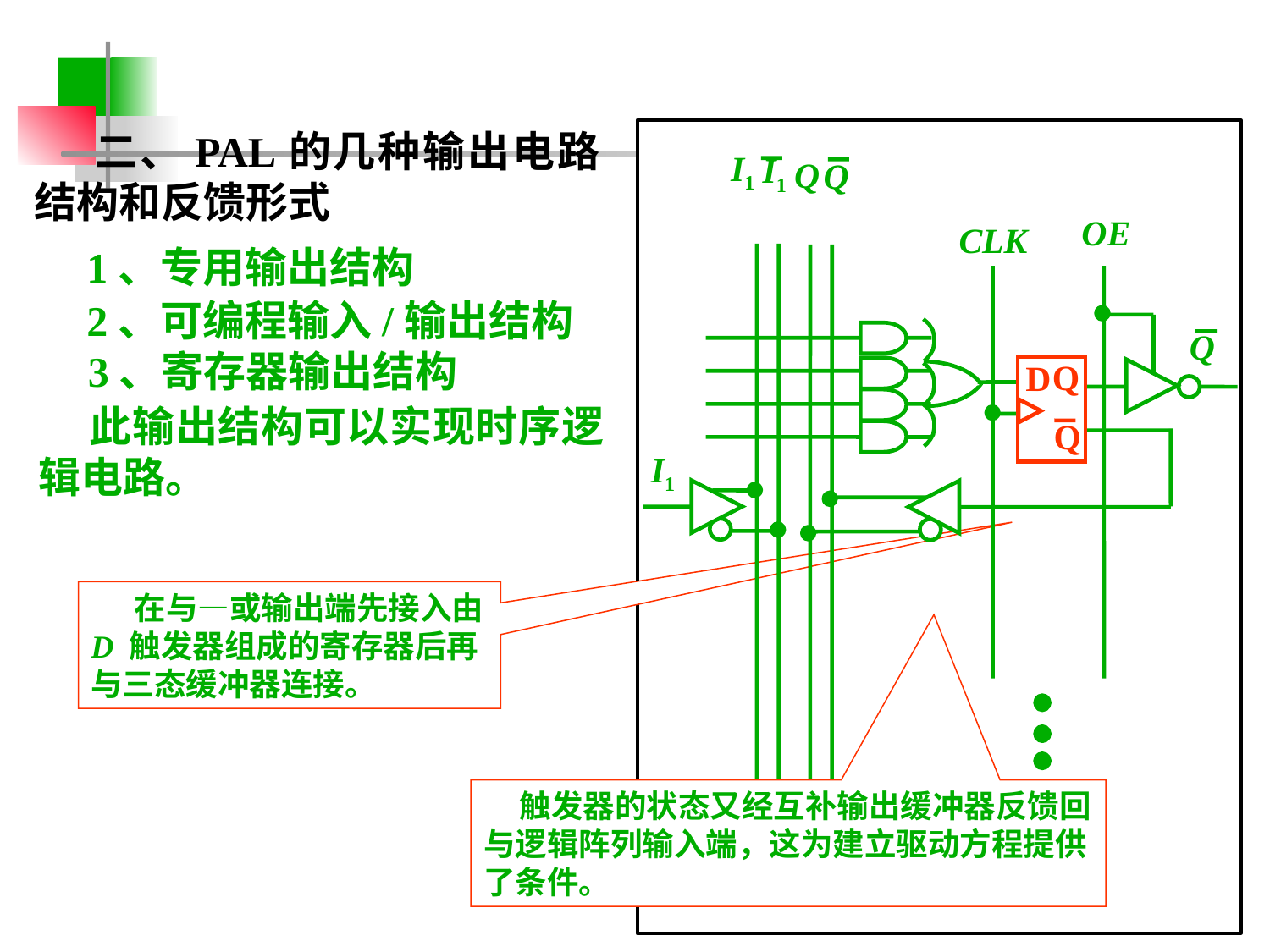

#
    二、PAL的几种输出电路结构和反馈形式

I1
I1
Q
Q

OE
CLK
    1、专用输出结构

    2、可编程输入/输出结构

Q

    3、寄存器输出结构
Q
D

Q

    此输出结构可以实现时序逻辑电路。

I1

     在与—或输出端先接入由 D 触发器组成的寄存器后再与三态缓冲器连接。

    触发器的状态又经互补输出缓冲器反馈回与逻辑阵列输入端，这为建立驱动方程提供了条件。